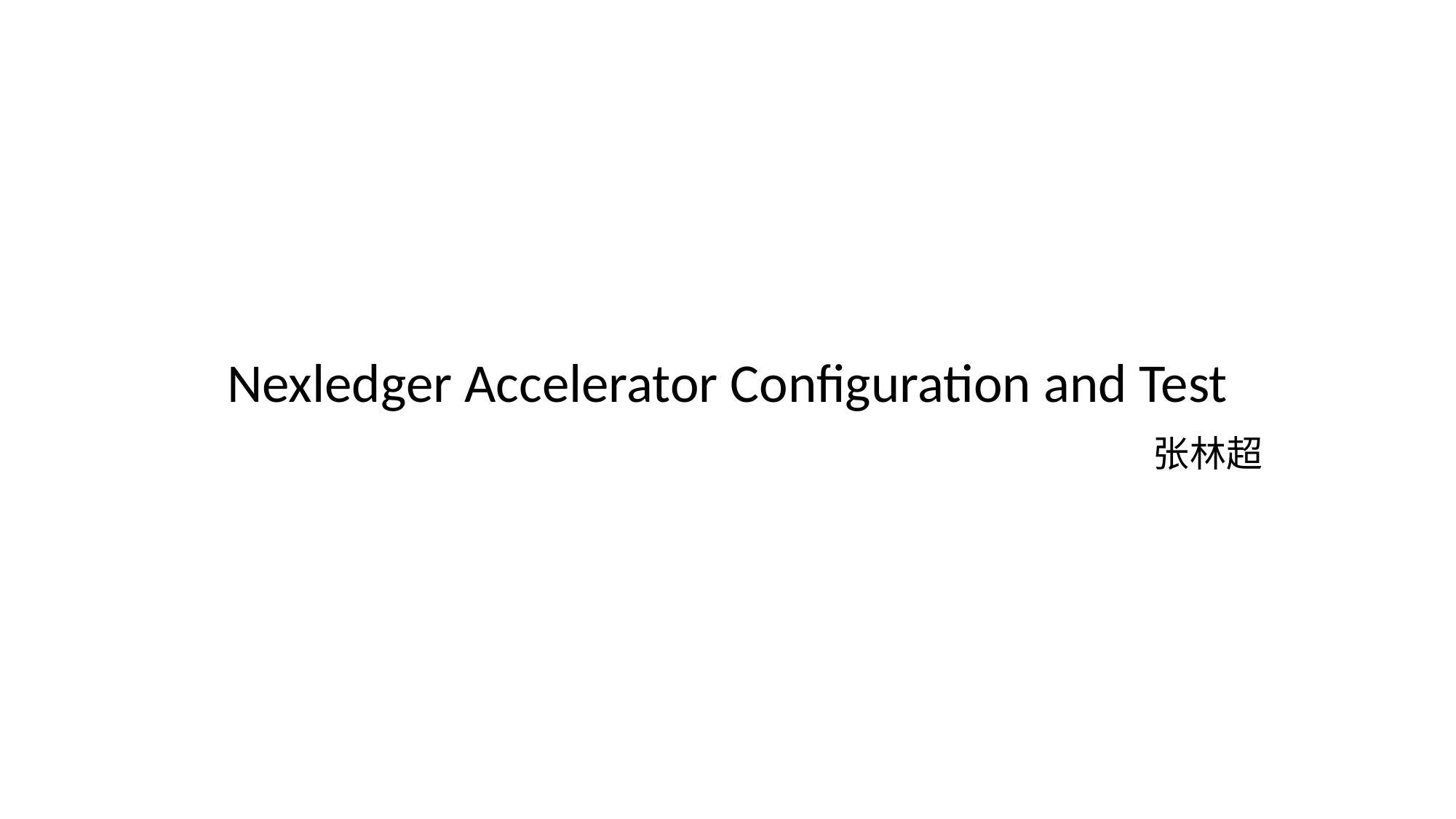

# Nexledger Accelerator Configuration and Test
张林超